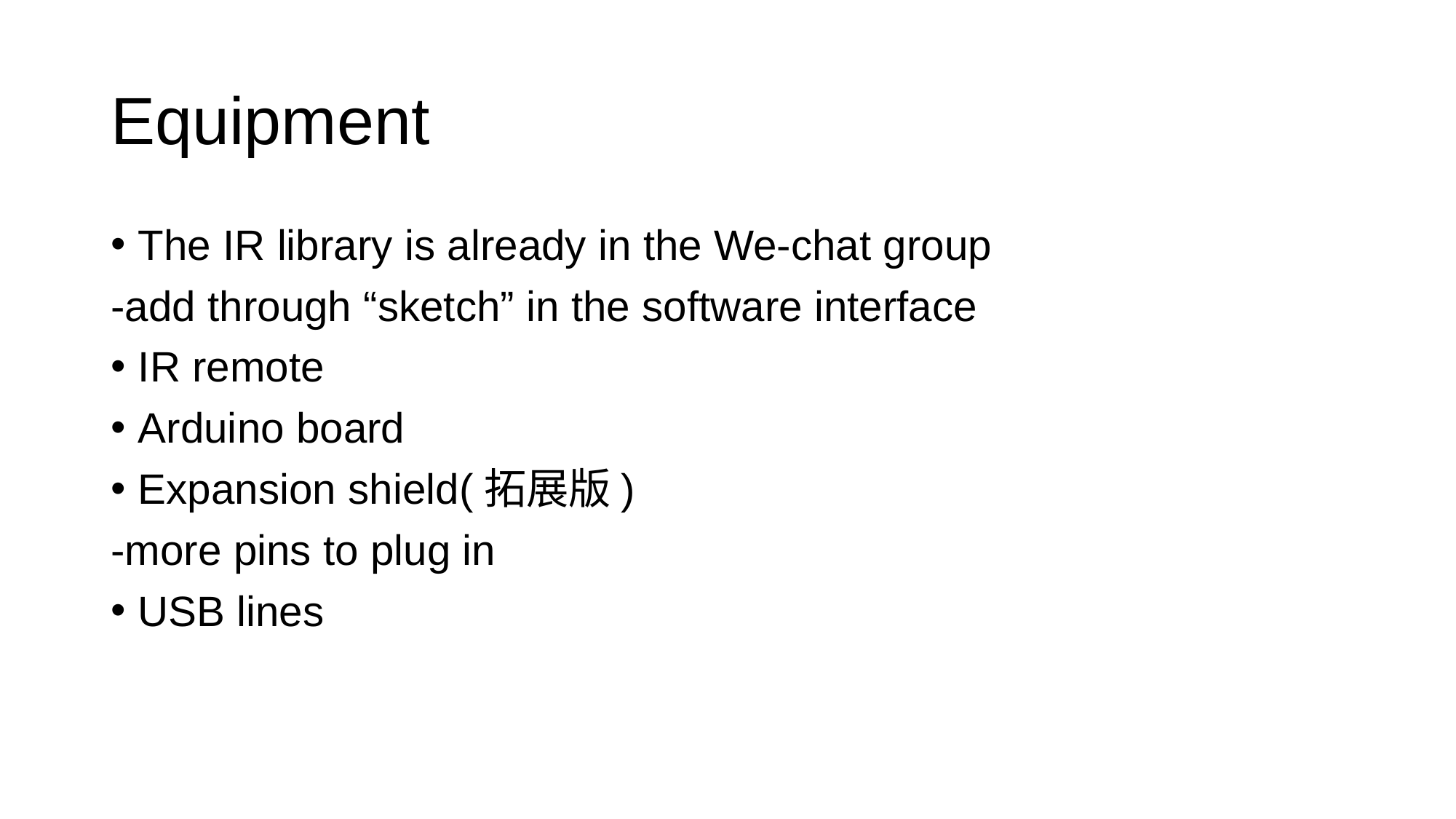

# Equipment
The IR library is already in the We-chat group
-add through “sketch” in the software interface
IR remote
Arduino board
Expansion shield(拓展版)
-more pins to plug in
USB lines